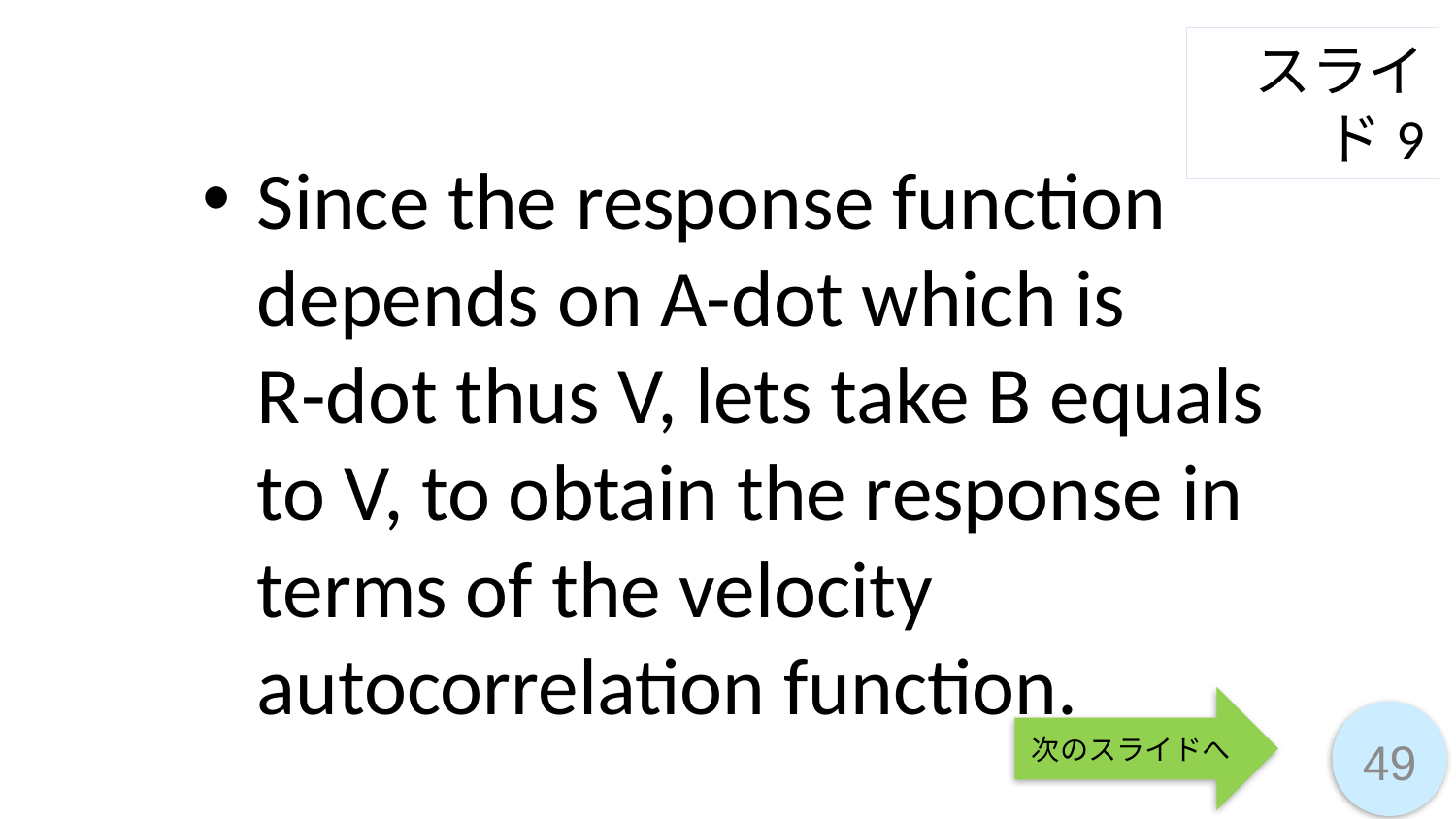

スライド9
Since the response function depends on A-dot which is
R-dot thus V, lets take B equals to V, to obtain the response in terms of the velocity autocorrelation function.
次のスライドへ
49